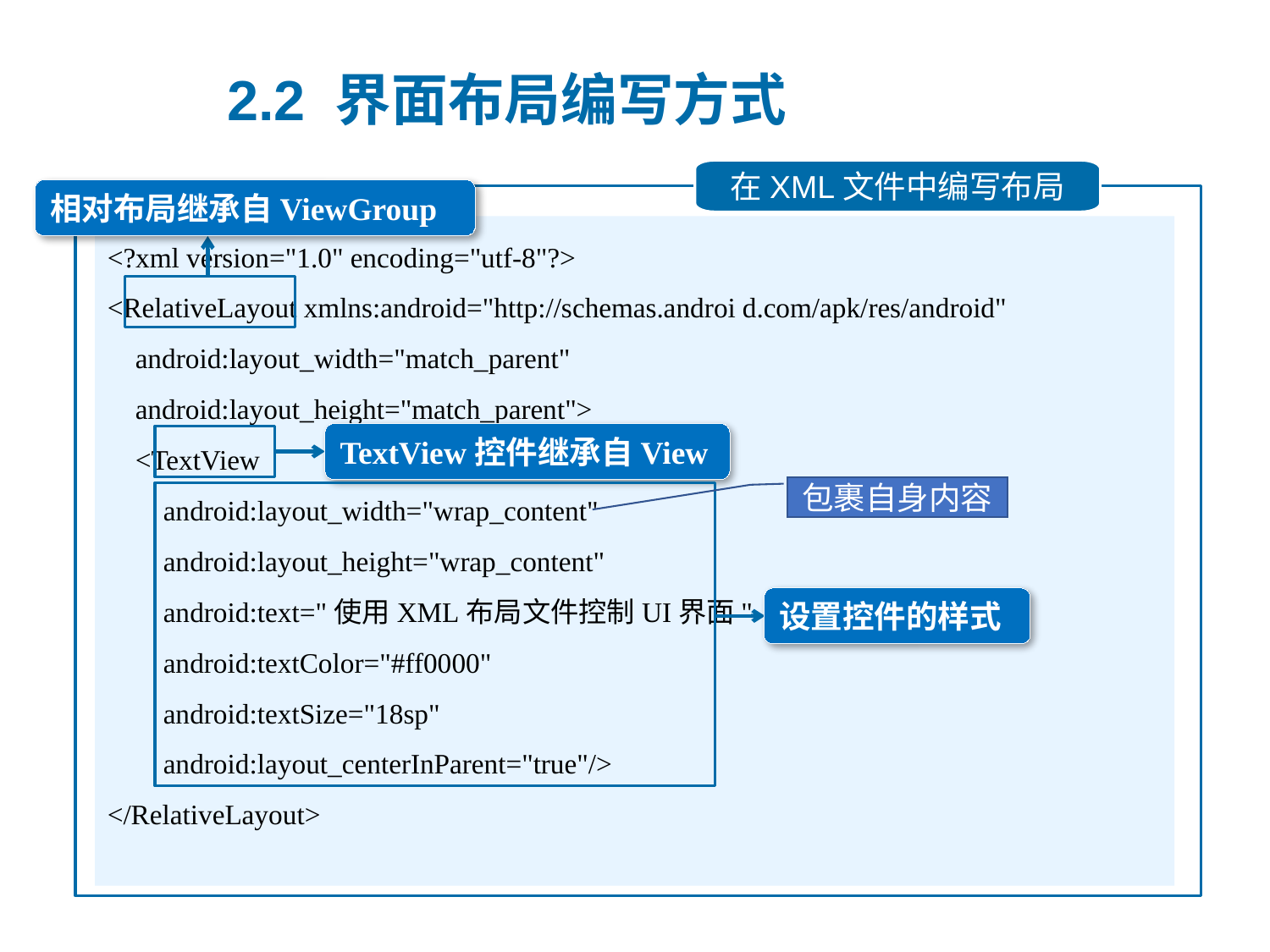

2.2 界面布局编写方式
在XML文件中编写布局
相对布局继承自ViewGroup

<?xml version="1.0" encoding="utf-8"?>
<RelativeLayout xmlns:android="http://schemas.androi	d.com/apk/res/android"
    android:layout_width="match_parent"
    android:layout_height="match_parent">
    <TextView
        android:layout_width="wrap_content"
        android:layout_height="wrap_content"
        android:text="使用XML布局文件控制UI界面"
        android:textColor="#ff0000"
        android:textSize="18sp"
        android:layout_centerInParent="true"/>
</RelativeLayout>

TextView控件继承自View

包裹自身内容

设置控件的样式